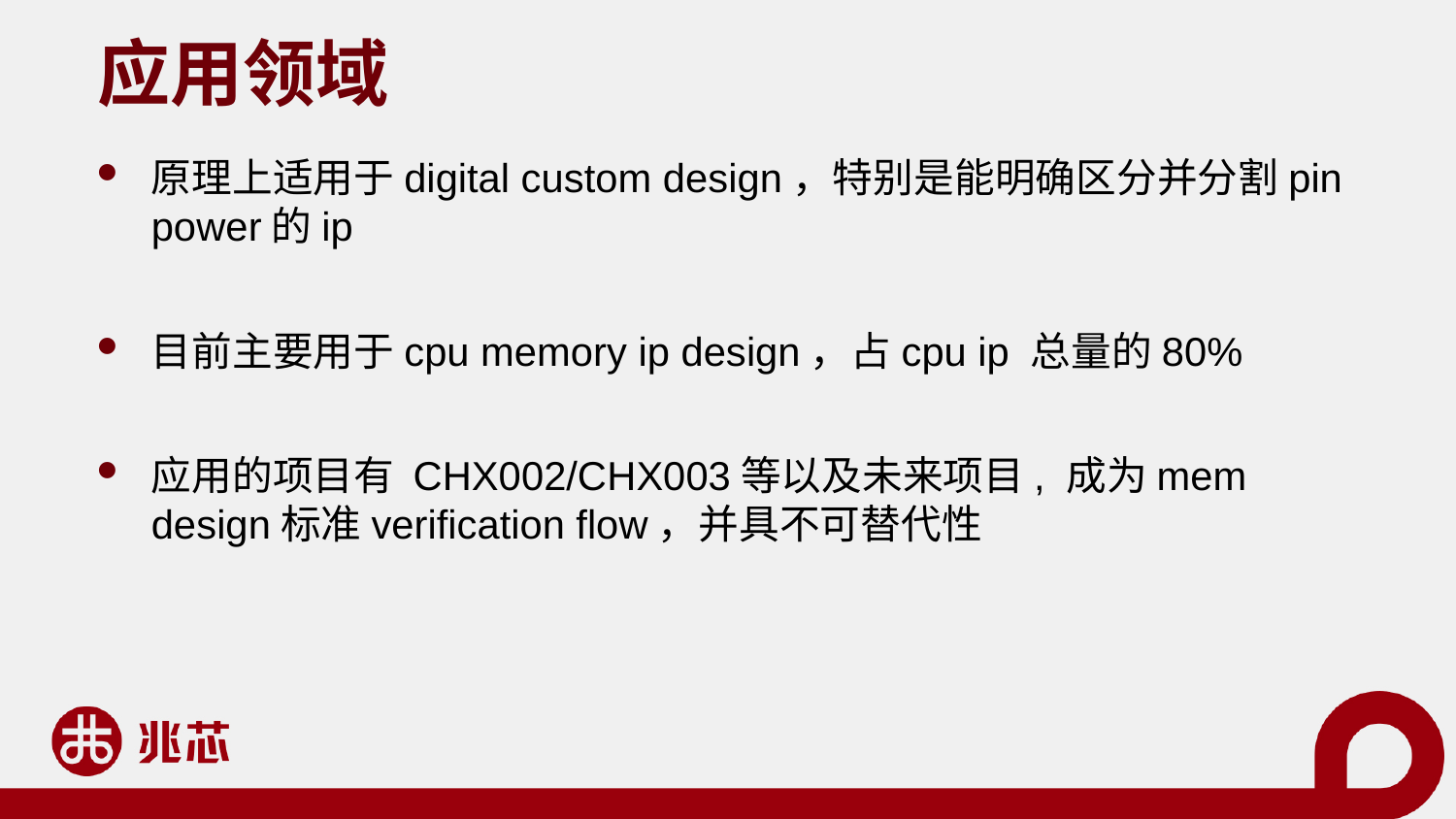

# 应用领域
原理上适用于digital custom design，特别是能明确区分并分割pin power的ip

目前主要用于cpu memory ip design，占cpu ip 总量的80%

应用的项目有 CHX002/CHX003等以及未来项目, 成为mem design标准verification flow，并具不可替代性